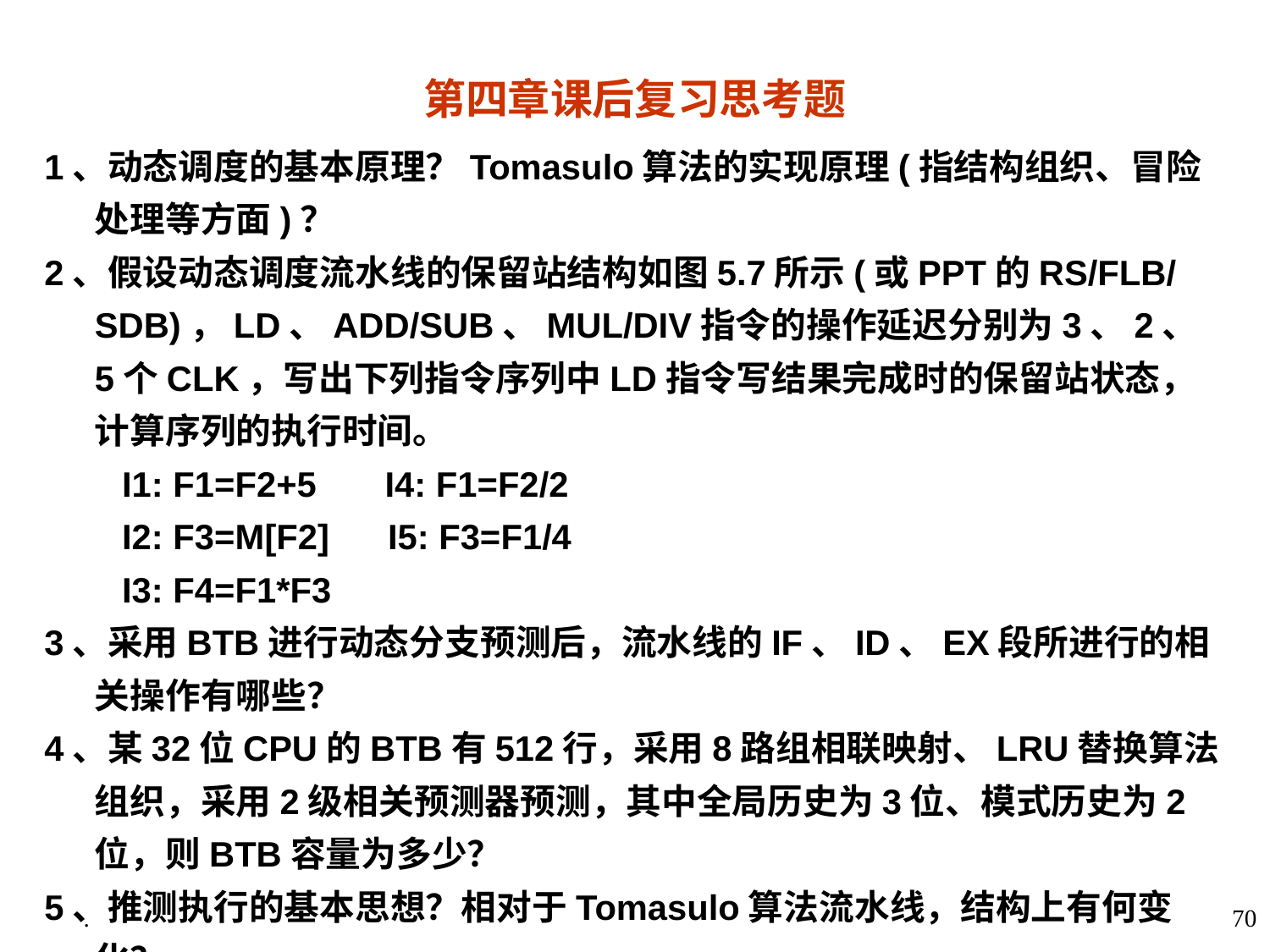

第四章课后复习思考题
1、动态调度的基本原理？Tomasulo算法的实现原理(指结构组织、冒险处理等方面)？
2、假设动态调度流水线的保留站结构如图5.7所示(或PPT的RS/FLB/SDB)，LD、ADD/SUB、MUL/DIV指令的操作延迟分别为3、2、5个CLK，写出下列指令序列中LD指令写结果完成时的保留站状态，计算序列的执行时间。
        I1: F1=F2+5       I4: F1=F2/2
        I2: F3=M[F2]      I5: F3=F1/4
        I3: F4=F1*F3
3、采用BTB进行动态分支预测后，流水线的IF、ID、EX段所进行的相关操作有哪些？
4、某32位CPU的BTB有512行，采用8路组相联映射、LRU替换算法组织，采用2级相关预测器预测，其中全局历史为3位、模式历史为2位，则BTB容量为多少？
5、推测执行的基本思想？相对于Tomasulo算法流水线，结构上有何变化？
.
70